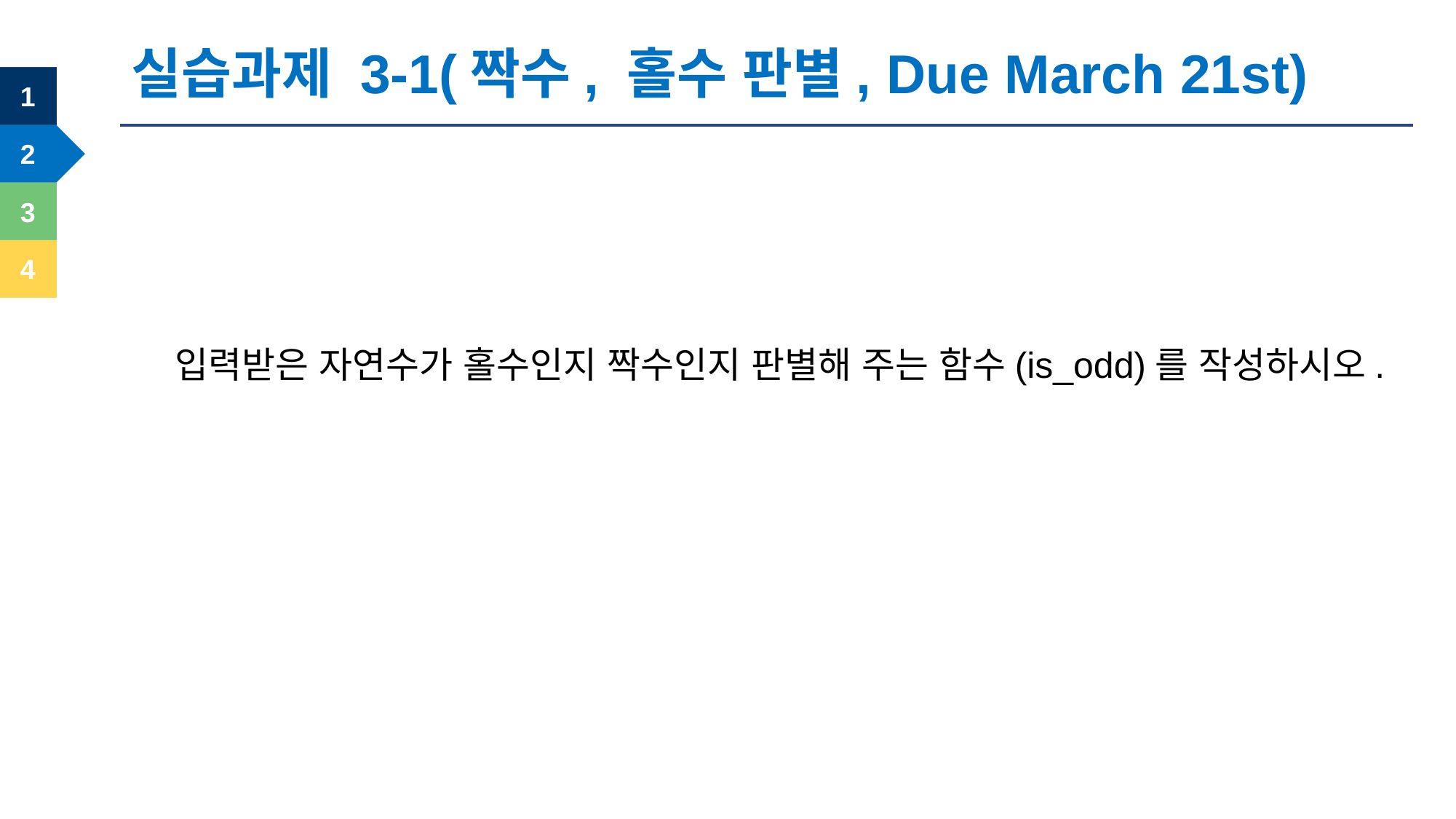

실습과제 3-1(짝수, 홀수 판별, Due March 21st)
입력받은 자연수가 홀수인지 짝수인지 판별해 주는 함수(is_odd)를 작성하시오.